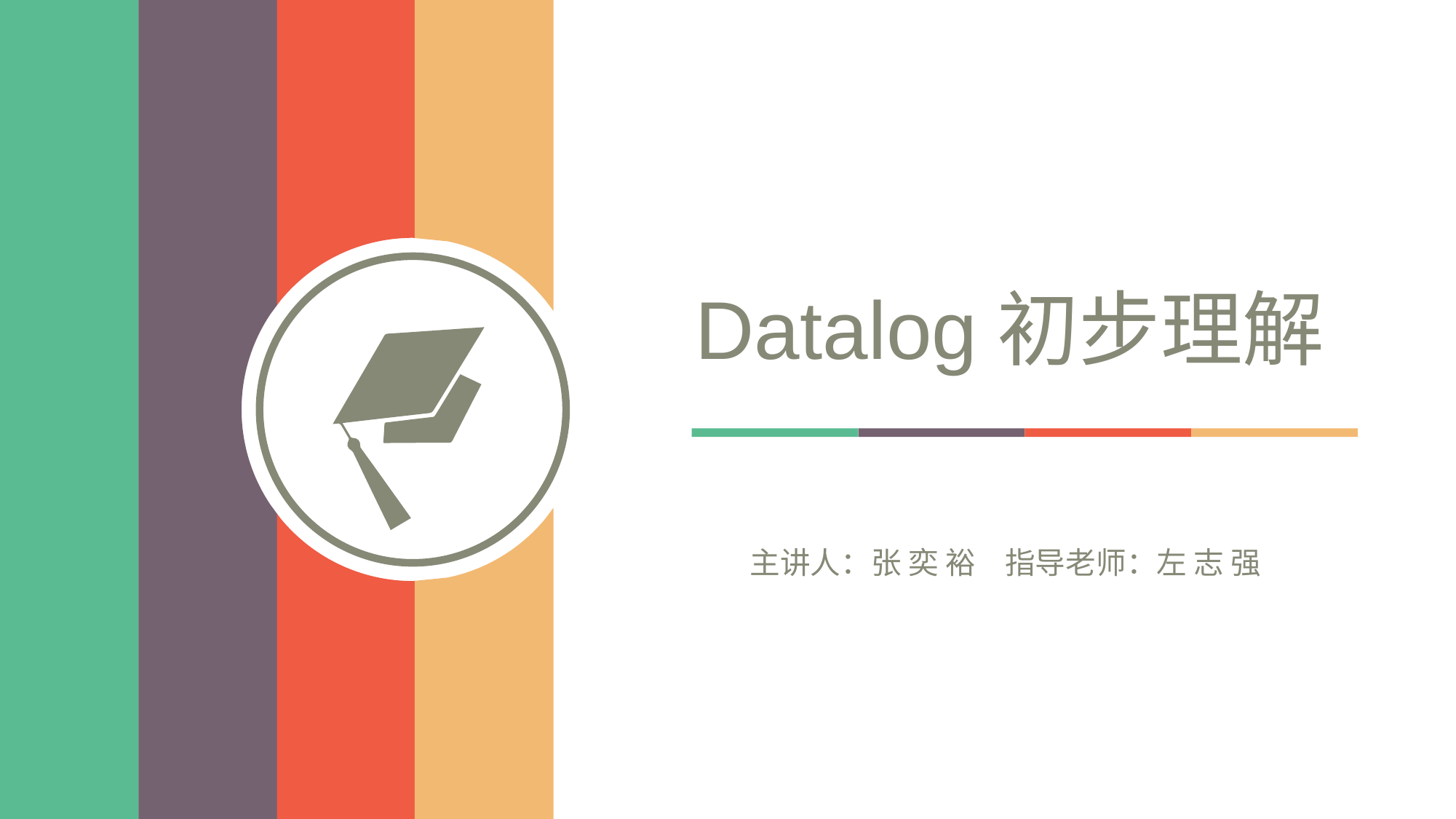

Datalog初步理解

主讲人：张 奕 裕
指导老师：左 志 强